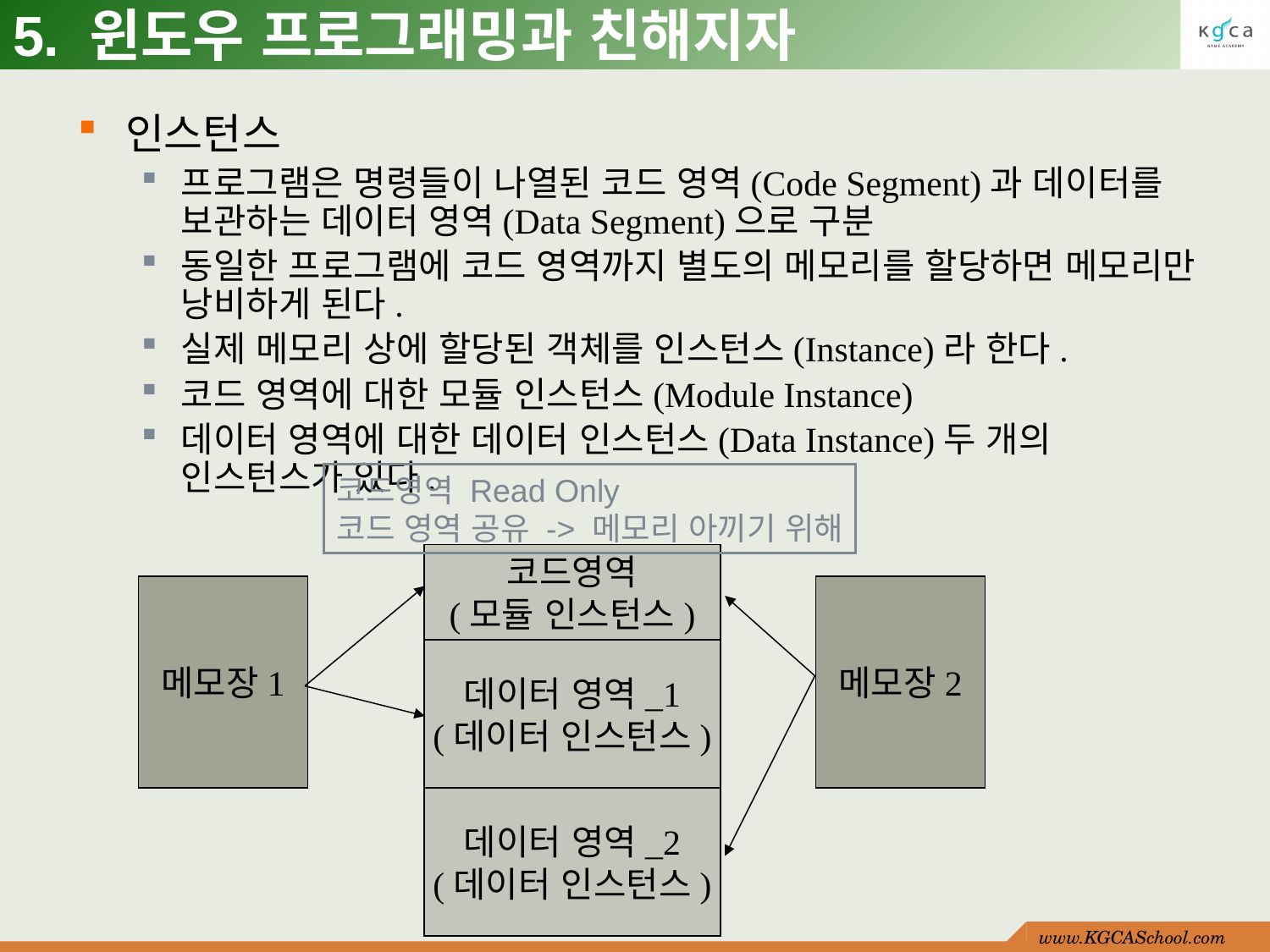

# 5. 윈도우 프로그래밍과 친해지자
인스턴스
프로그램은 명령들이 나열된 코드 영역(Code Segment)과 데이터를 보관하는 데이터 영역(Data Segment)으로 구분
동일한 프로그램에 코드 영역까지 별도의 메모리를 할당하면 메모리만 낭비하게 된다.
실제 메모리 상에 할당된 객체를 인스턴스(Instance)라 한다.
코드 영역에 대한 모듈 인스턴스(Module Instance)
데이터 영역에 대한 데이터 인스턴스(Data Instance)두 개의 인스턴스가 있다.
코드영역 Read Only
코드 영역 공유 -> 메모리 아끼기 위해
코드영역
(모듈 인스턴스)
메모장1
메모장2

데이터 영역_1
(데이터 인스턴스)

데이터 영역_2
(데이터 인스턴스)